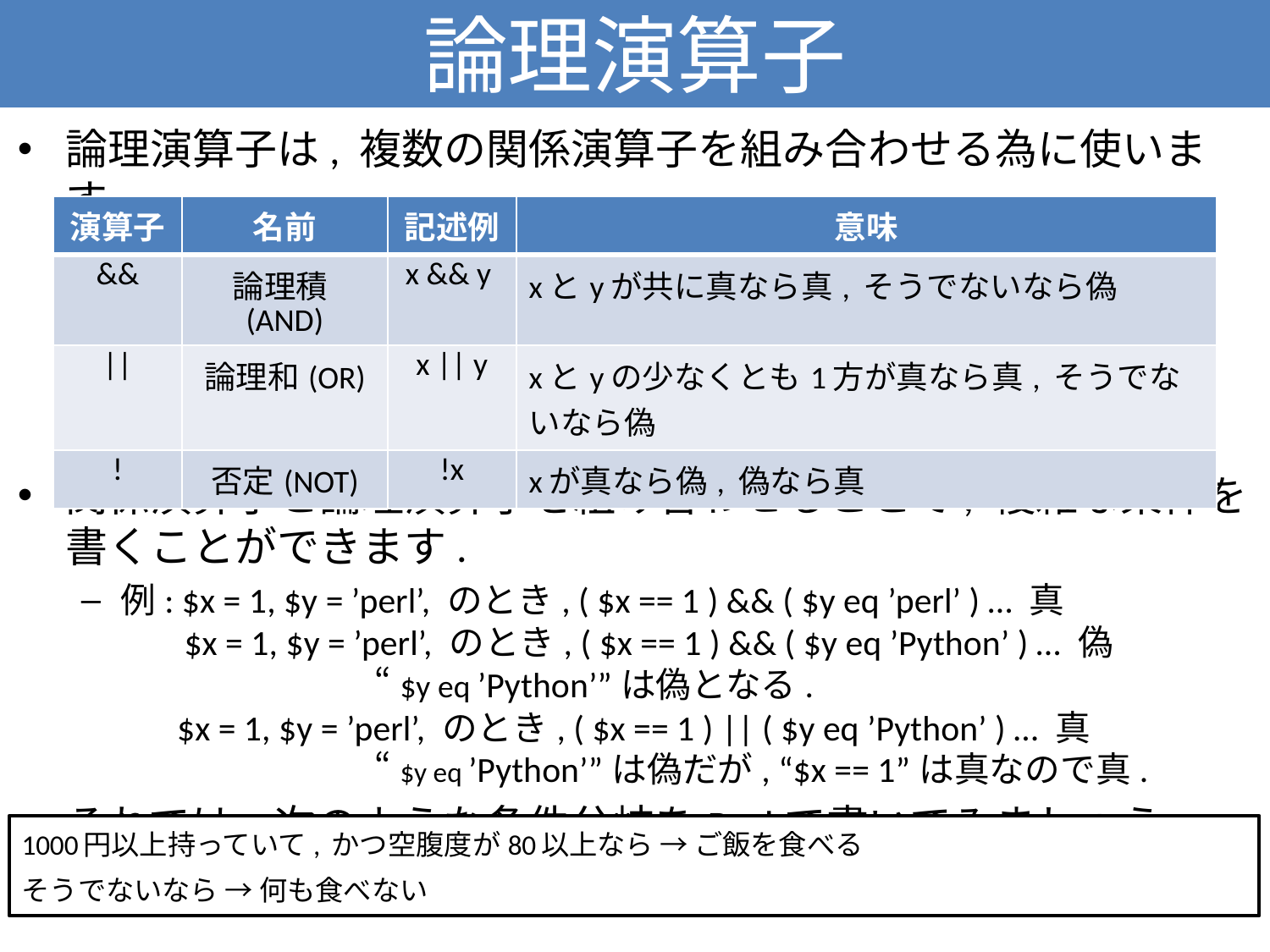

論理演算子
論理演算子は, 複数の関係演算子を組み合わせる為に使います.

関係演算子と論理演算子を組み合わせることで, 複雑な条件を書くことができます.
例: $x = 1, $y = ’perl’, のとき, ( $x == 1 ) && ( $y eq ’perl’ ) … 真
       $x = 1, $y = ’perl’, のとき, ( $x == 1 ) && ( $y eq ’Python’ ) … 偽
		“$y eq ’Python’”は偽となる.
       $x = 1, $y = ’perl’, のとき, ( $x == 1 ) || ( $y eq ’Python’ ) … 真
		“$y eq ’Python’”は偽だが, “$x == 1”は真なので真.
それでは, 次のような条件分岐をPerlで書いてみましょう.
| 演算子 | 名前 | 記述例 | 意味 |
| --- | --- | --- | --- |
| && | 論理積(AND) | x && y | xとyが共に真なら真, そうでないなら偽 |
| || | 論理和(OR) | x || y | xとyの少なくとも1方が真なら真, そうでないなら偽 |
| ! | 否定(NOT) | !x | xが真なら偽, 偽なら真 |
1000円以上持っていて, かつ空腹度が80以上なら → ご飯を食べる
そうでないなら → 何も食べない